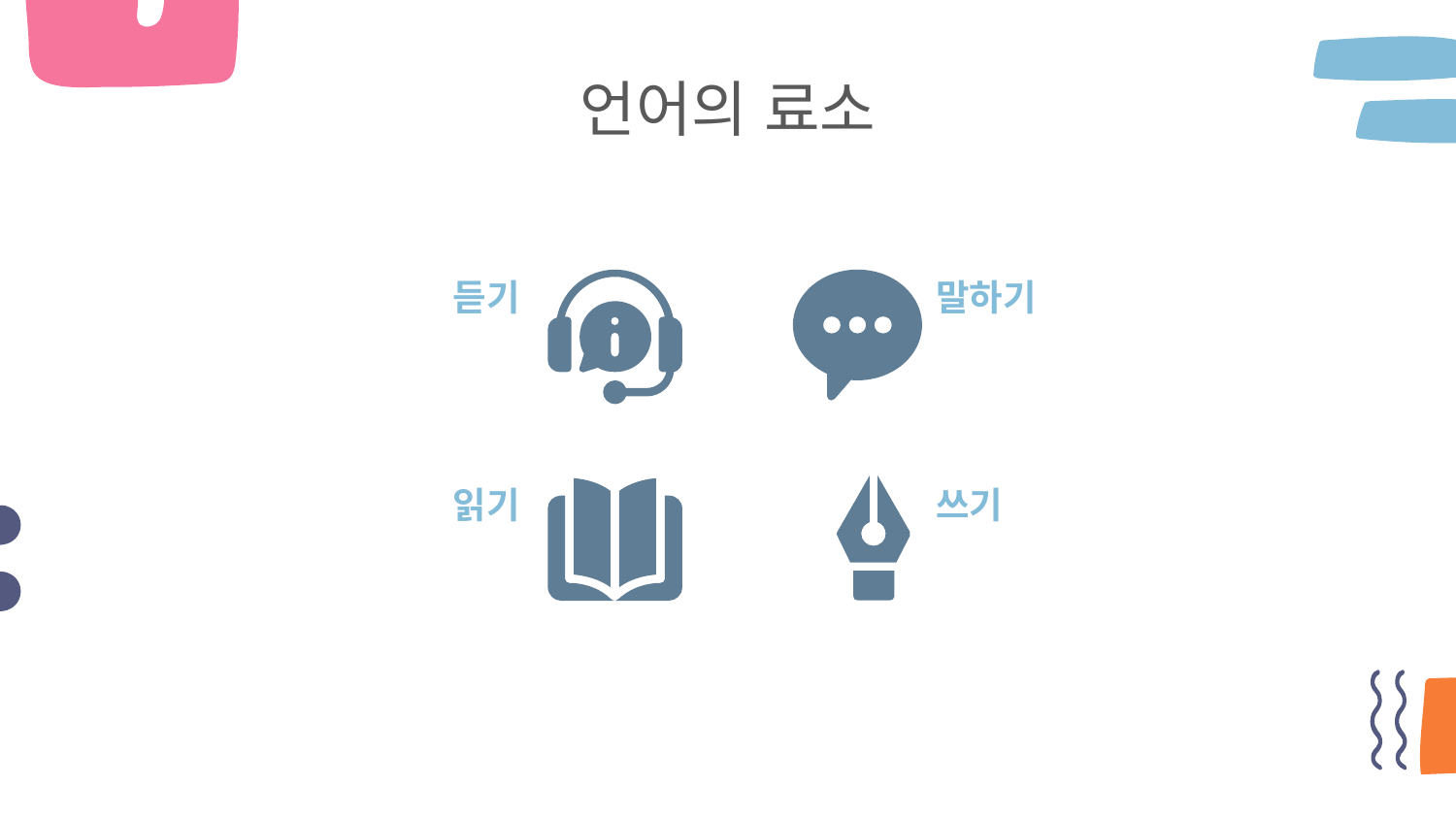

# 언어의 료소
듣기
말하기

읽기
쓰기